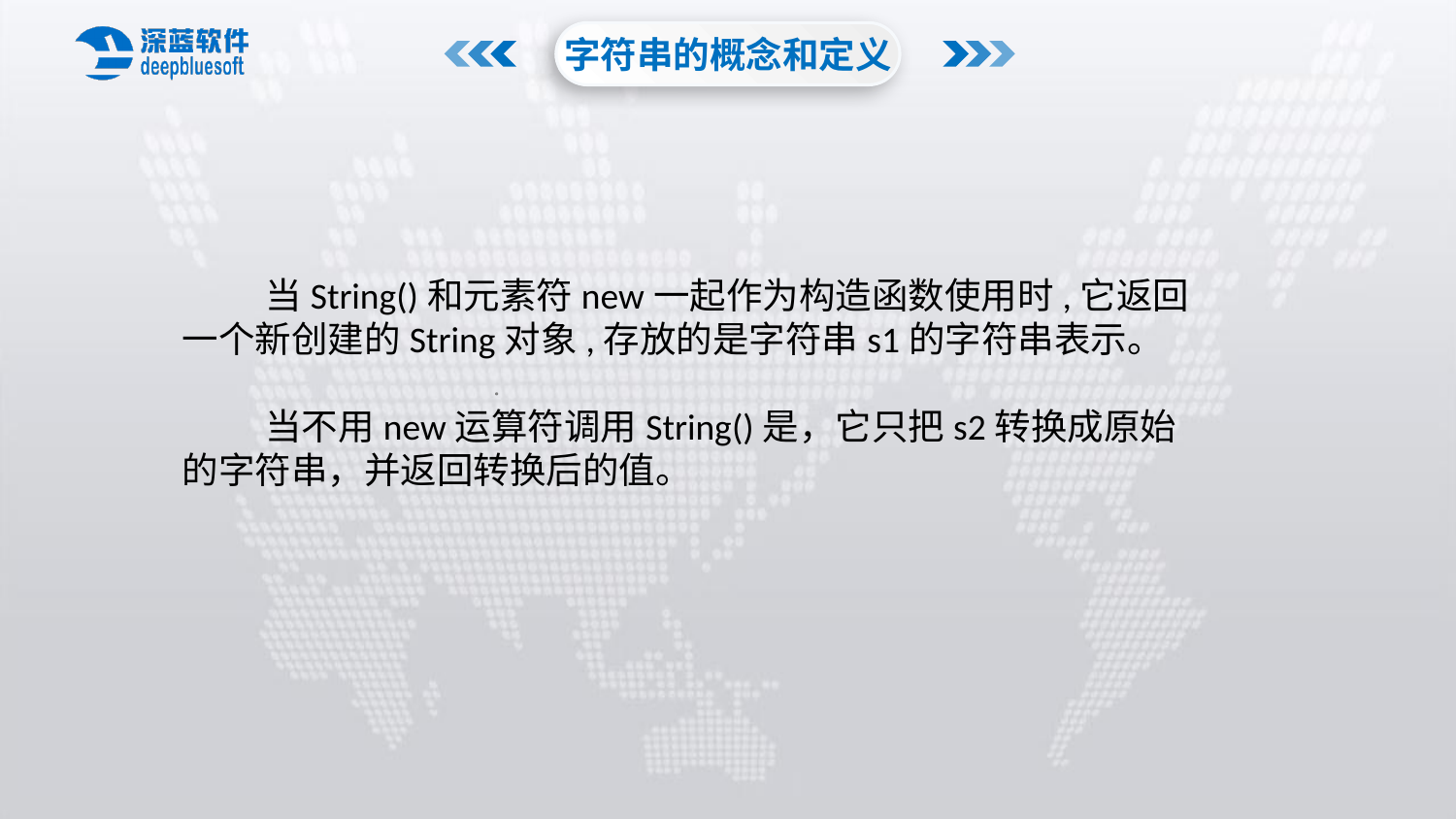

字符串的概念和定义

         当String()和元素符new一起作为构造函数使用时,它返回一个新创建的String对象,存放的是字符串s1的字符串表示。

         当不用new运算符调用String()是，它只把s2转换成原始的字符串，并返回转换后的值。